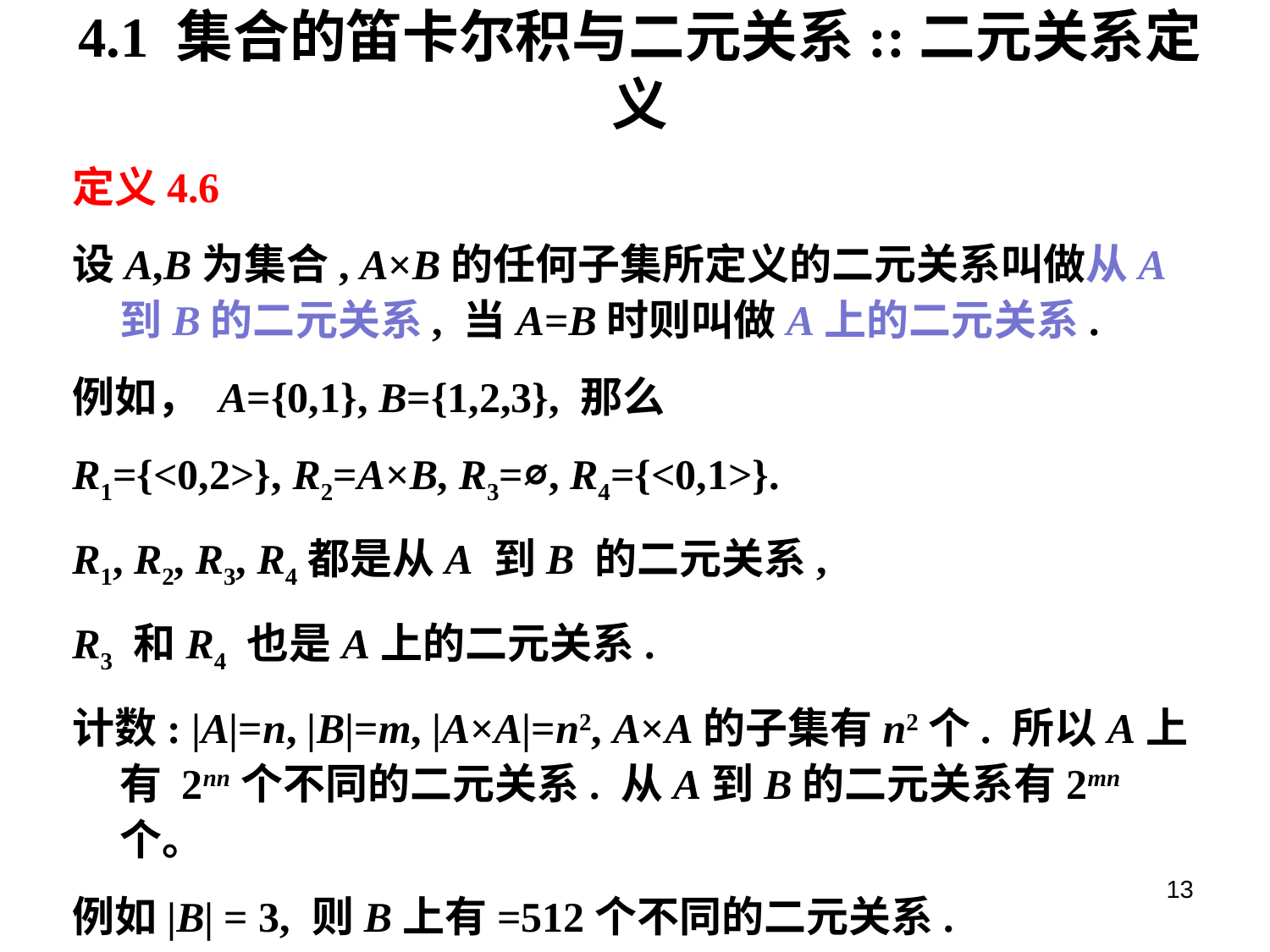

# 4.1 集合的笛卡尔积与二元关系::二元关系定义
定义4.6
设A,B为集合, A×B的任何子集所定义的二元关系叫做从A到B的二元关系, 当A=B时则叫做A上的二元关系.
例如， A={0,1}, B={1,2,3}, 那么
R1={<0,2>}, R2=A×B, R3=∅, R4={<0,1>}.
R1, R2, R3, R4都是从A 到B 的二元关系,
R3 和R4 也是A上的二元关系.
计数: |A|=n, |B|=m, |A×A|=n2, A×A的子集有n2个. 所以A上有 2nn个不同的二元关系. 从A到B的二元关系有2mn个。
例如|B| = 3, 则B上有=512个不同的二元关系.
13